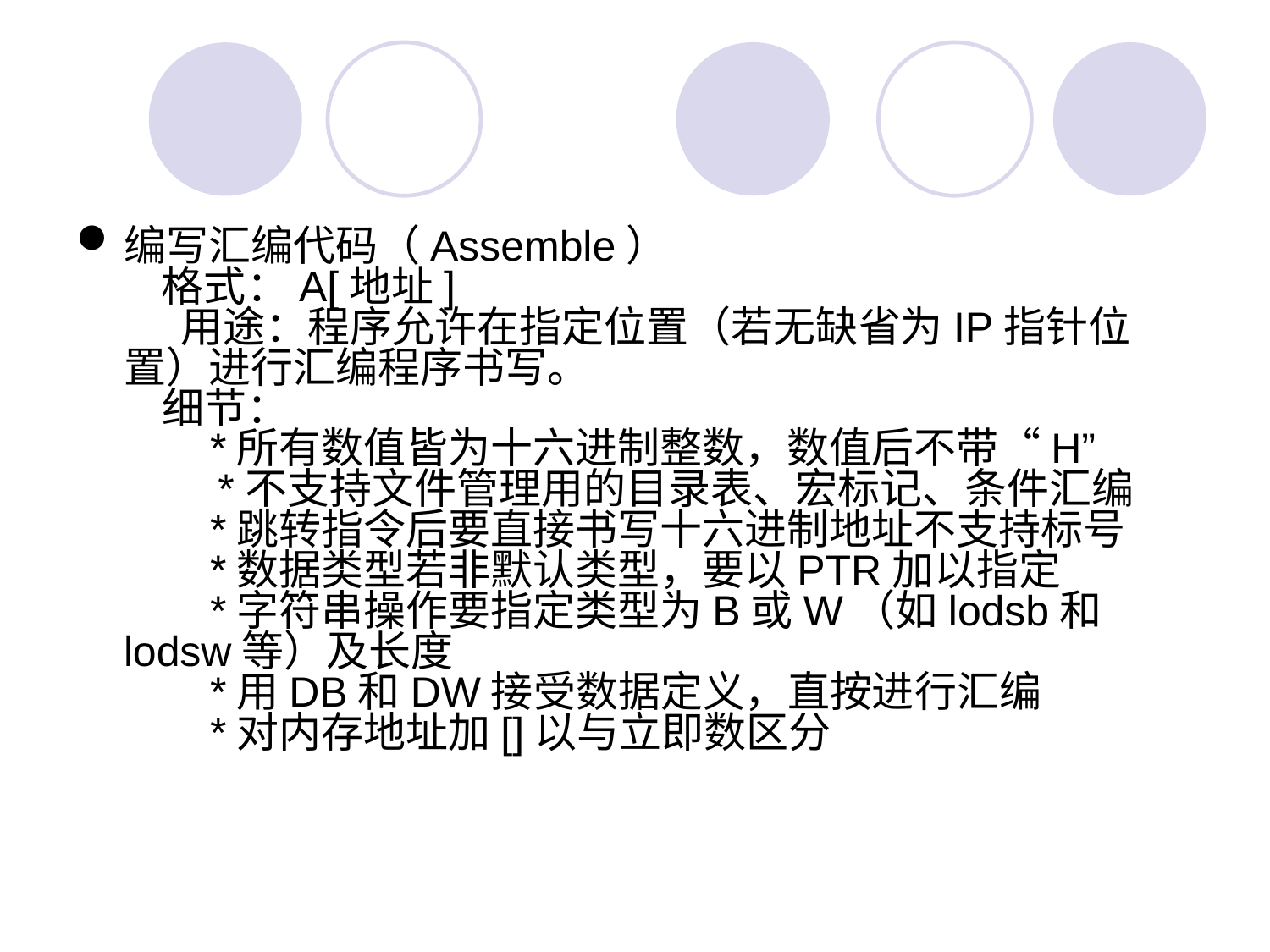

#
编写汇编代码（Assemble）
    格式：A[地址]
    用途：程序允许在指定位置（若无缺省为IP指针位置）进行汇编程序书写。
    细节：
        *所有数值皆为十六进制整数，数值后不带“H”
        *不支持文件管理用的目录表、宏标记、条件汇编
        *跳转指令后要直接书写十六进制地址不支持标号
        *数据类型若非默认类型，要以PTR加以指定
        *字符串操作要指定类型为B或W（如lodsb和lodsw等）及长度
        *用DB和DW接受数据定义，直按进行汇编
        *对内存地址加[]以与立即数区分